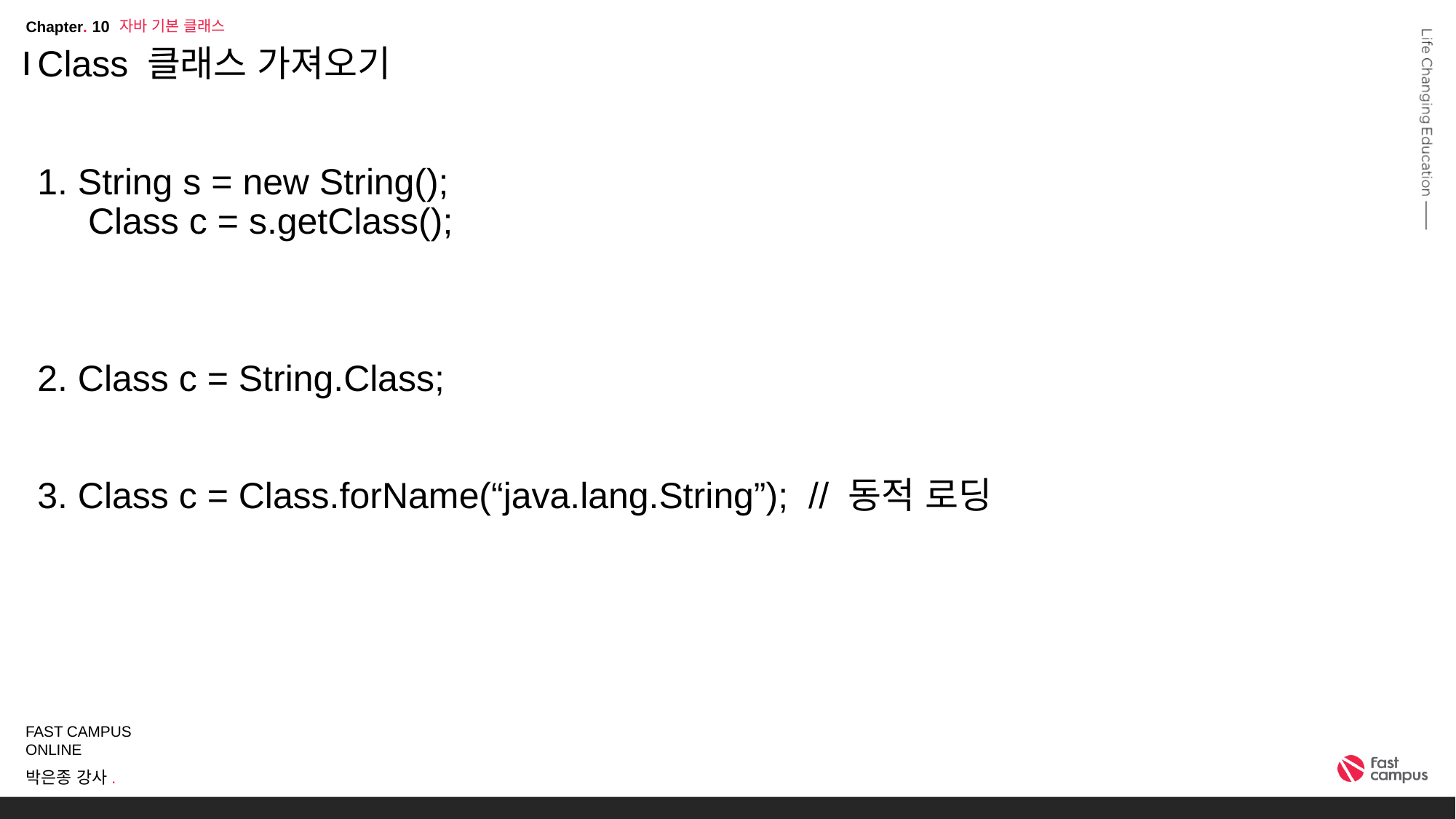

자바 기본 클래스
10
# Class 클래스 가져오기 1. String s = new String(); Class c = s.getClass(); 2. Class c = String.Class; 3. Class c = Class.forName(“java.lang.String”);  // 동적 로딩